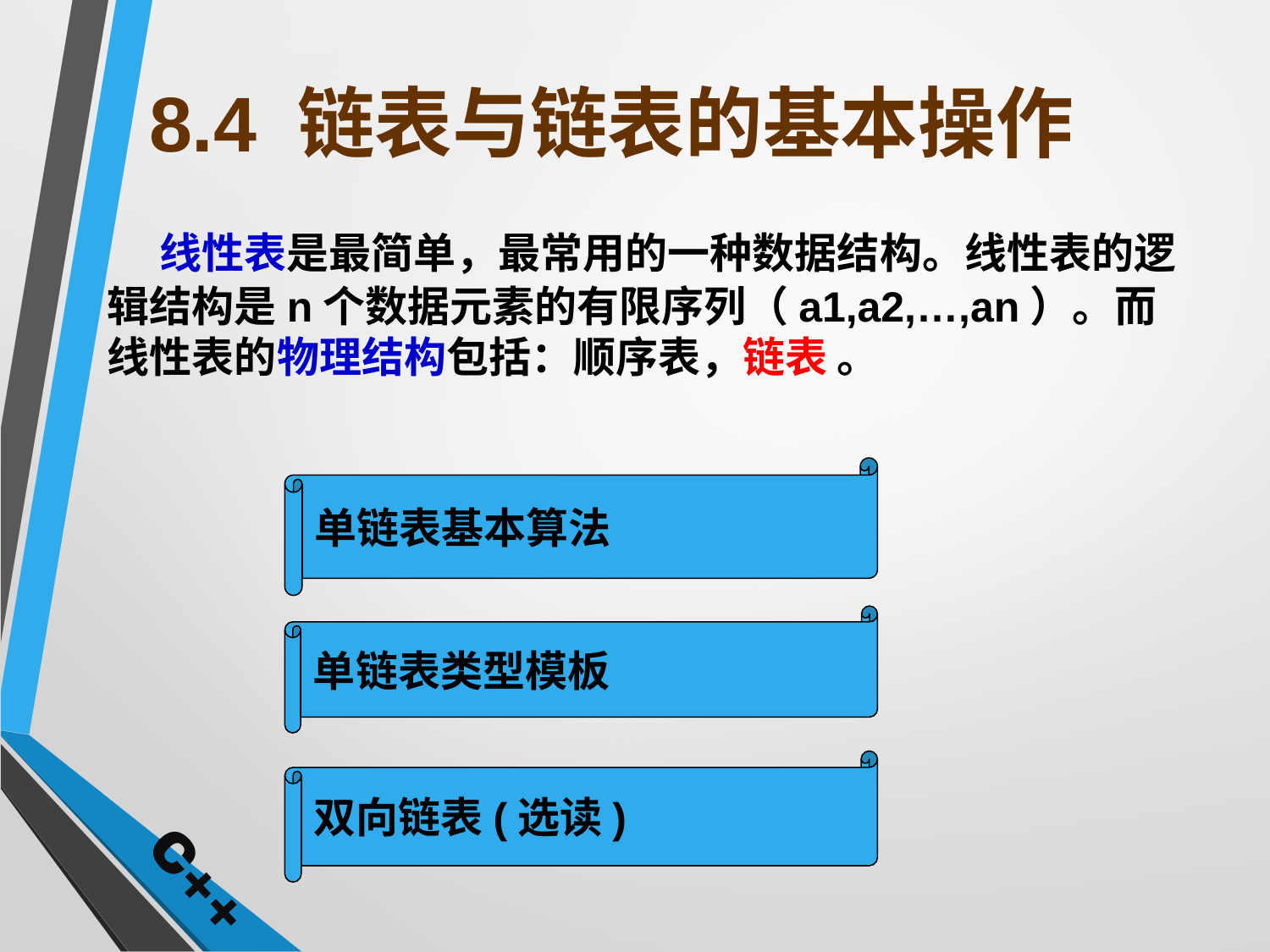

# 8.4 链表与链表的基本操作
   线性表是最简单，最常用的一种数据结构。线性表的逻辑结构是n个数据元素的有限序列（a1,a2,…,an）。而线性表的物理结构包括：顺序表，链表 。
单链表基本算法
单链表类型模板
双向链表(选读)